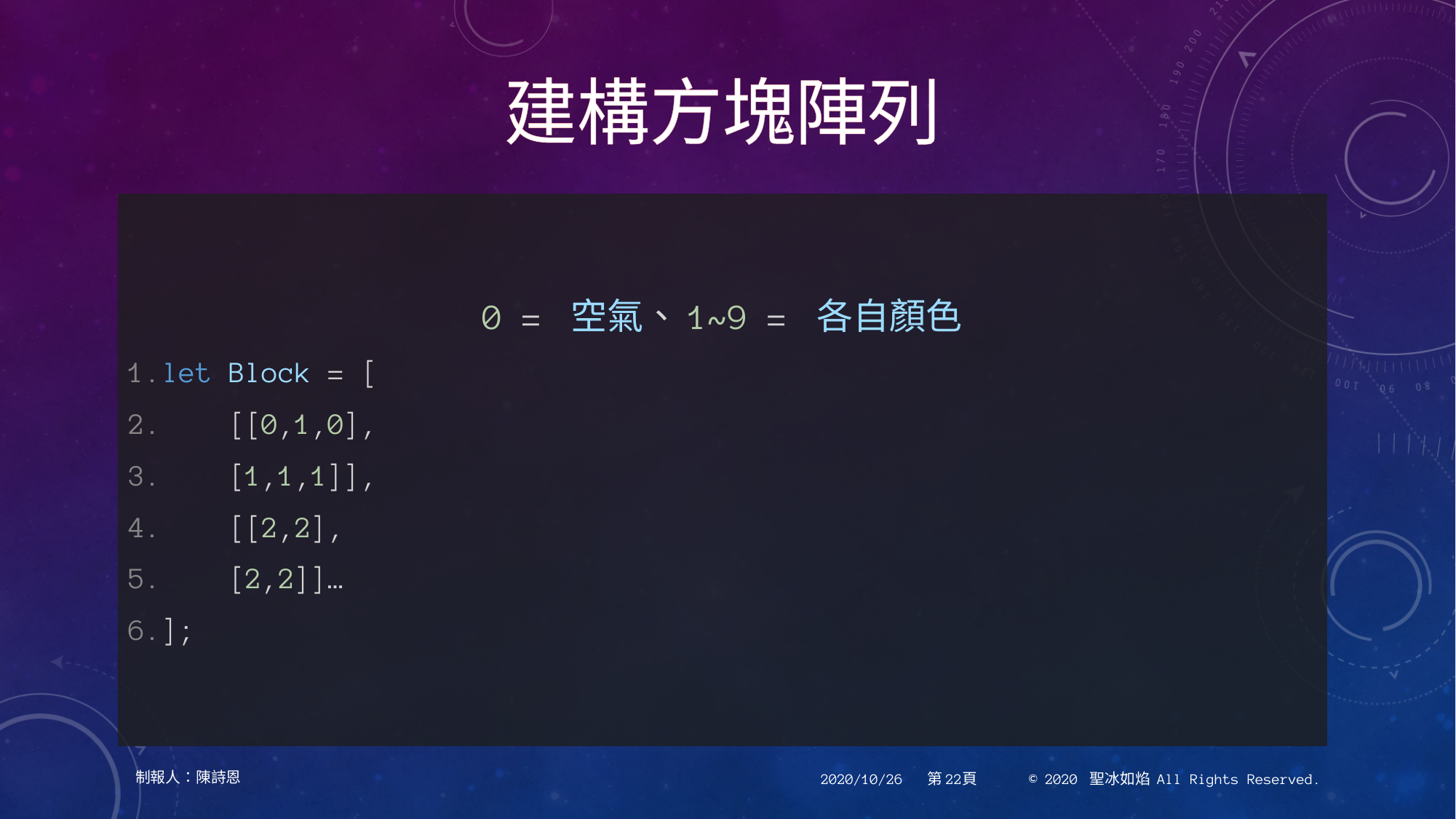

# 建構方塊陣列
0 = 空氣、1~9 = 各自顏色
let Block = [
    [[0,1,0],
    [1,1,1]],
    [[2,2],
    [2,2]]…
];
第22頁
制報人：陳詩恩
2020/10/26